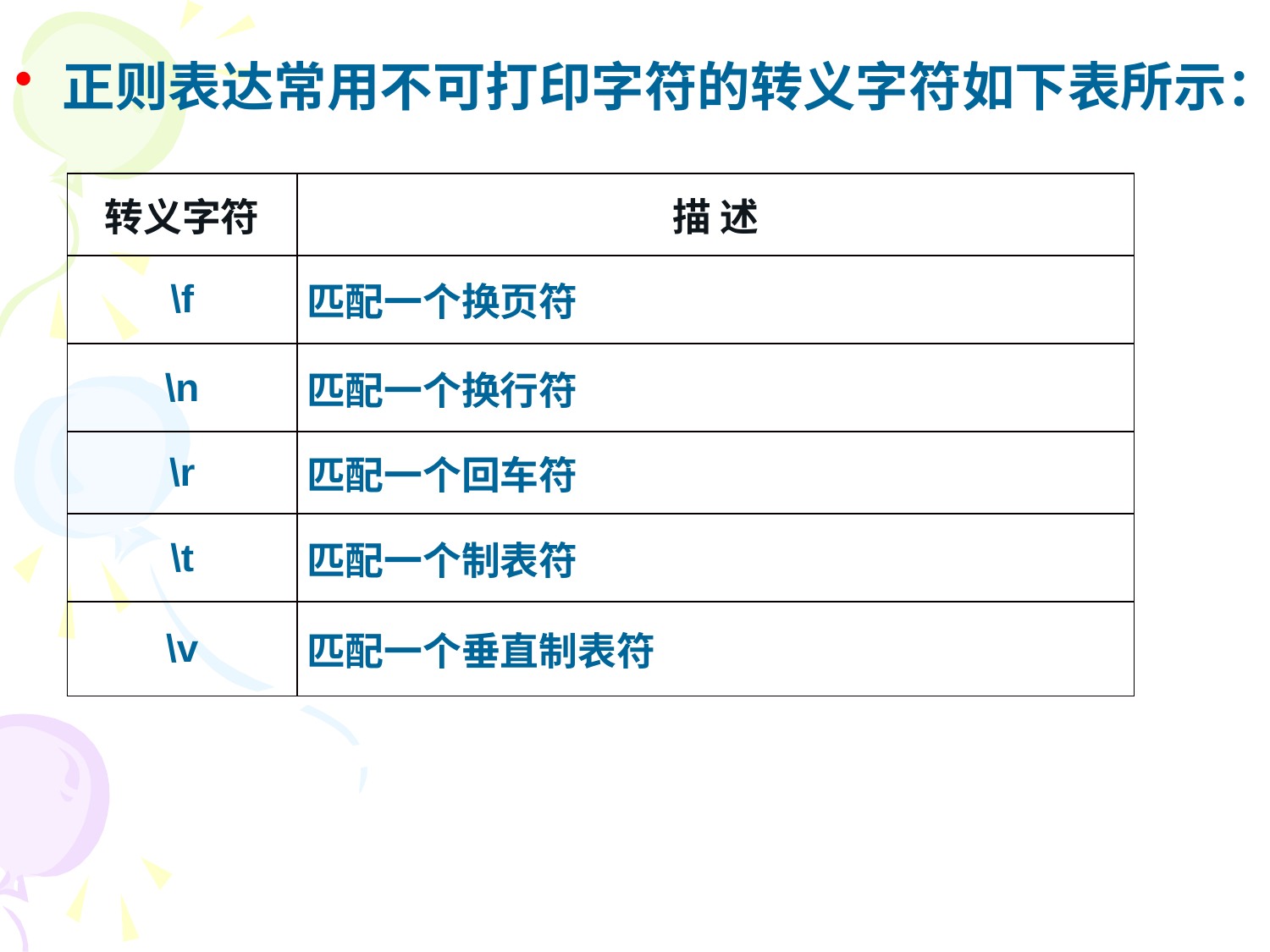

正则表达常用不可打印字符的转义字符如下表所示：

| 转义字符 | 描 述 |
| --- | --- |
| \f | 匹配一个换页符 |
| \n | 匹配一个换行符 |
| \r | 匹配一个回车符 |
| \t | 匹配一个制表符 |
| \v | 匹配一个垂直制表符 |